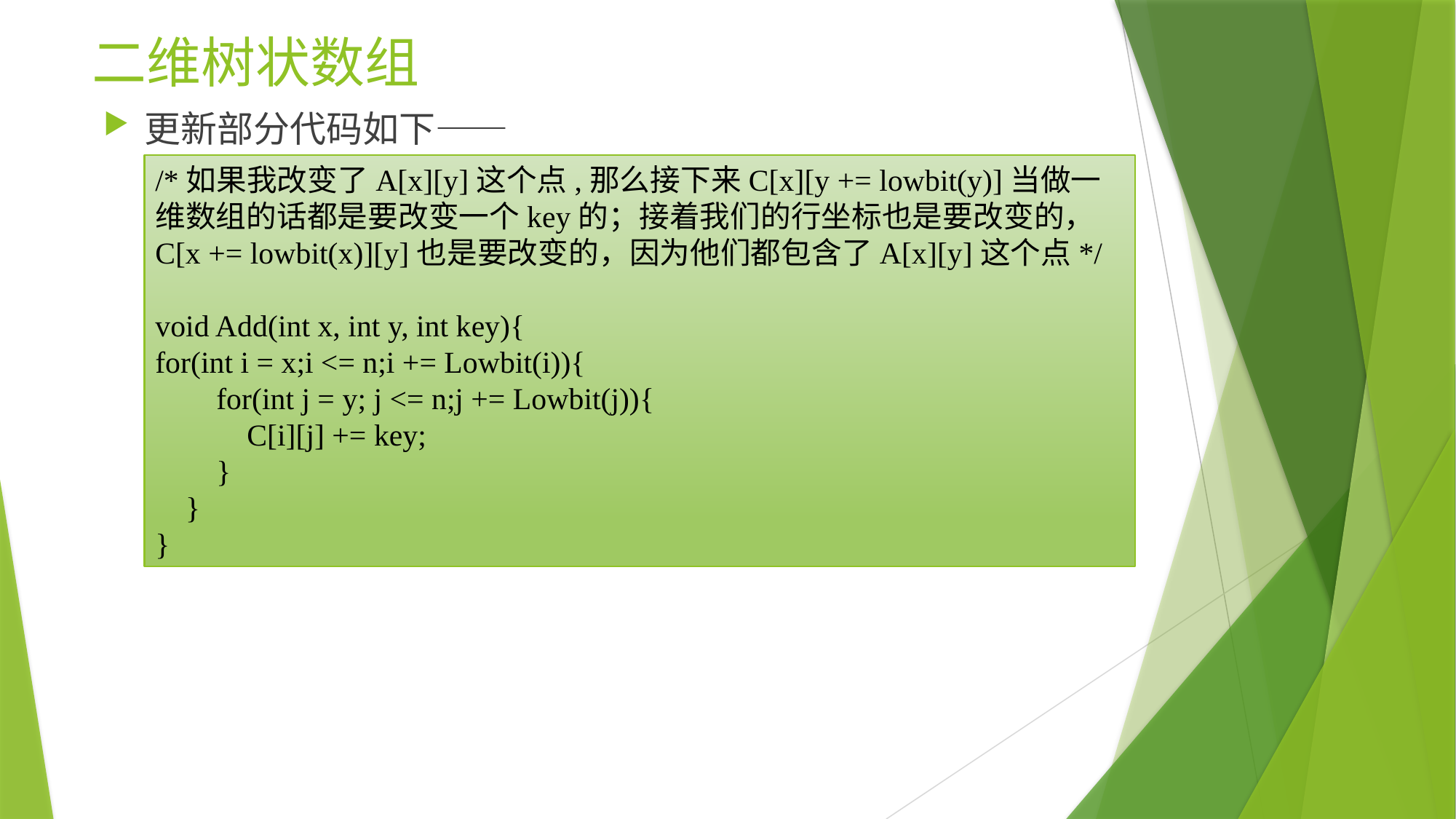

# 二维树状数组
更新部分代码如下——
/*如果我改变了A[x][y]这个点,那么接下来C[x][y += lowbit(y)]当做一维数组的话都是要改变一个key的；接着我们的行坐标也是要改变的，
C[x += lowbit(x)][y]也是要改变的，因为他们都包含了A[x][y]这个点*/

void Add(int x, int y, int key){
for(int i = x;i <= n;i += Lowbit(i)){
        for(int j = y; j <= n;j += Lowbit(j)){
            C[i][j] += key;
        }
    }
}